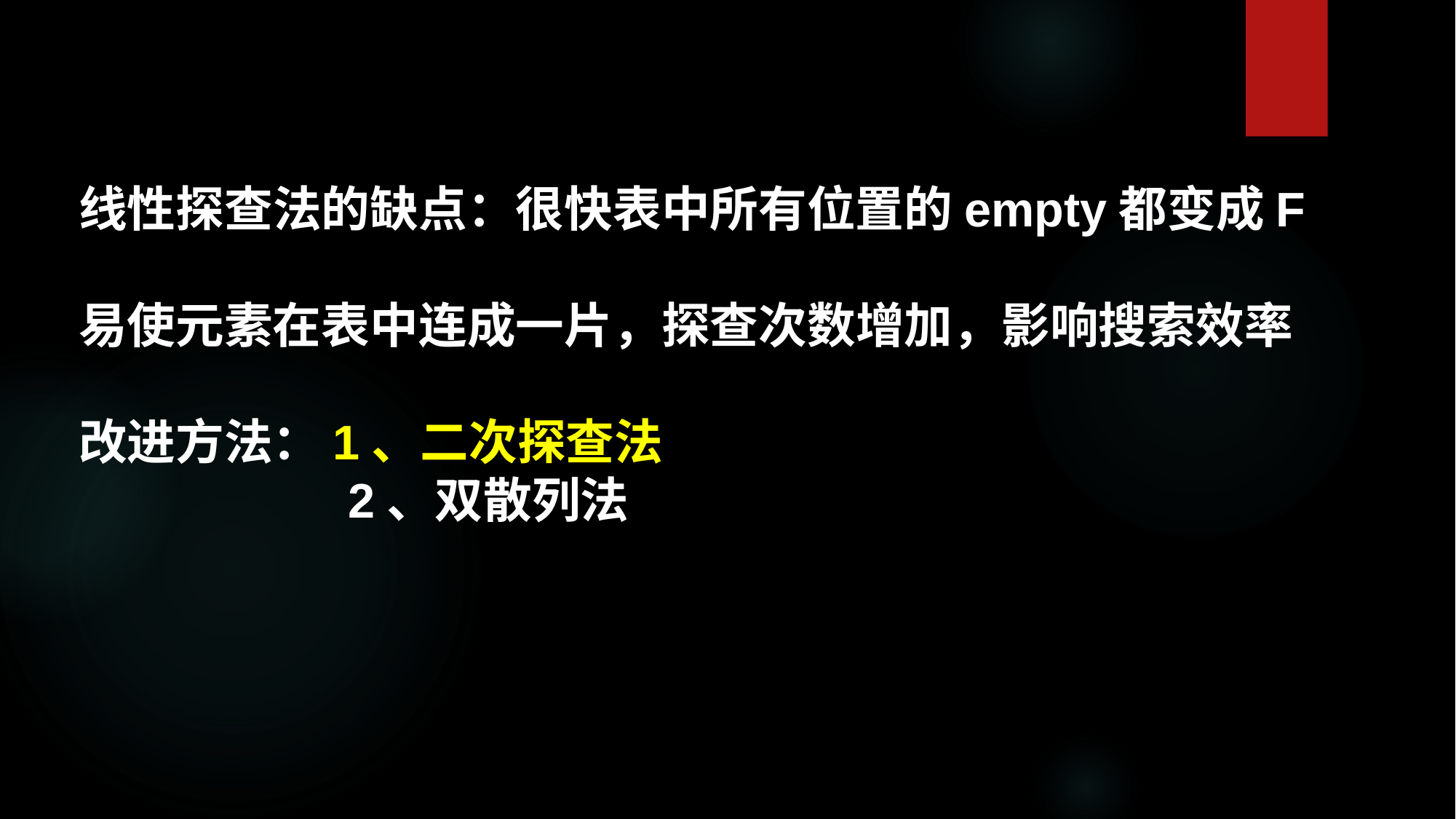

线性探查法的缺点：很快表中所有位置的empty都变成F

易使元素在表中连成一片，探查次数增加，影响搜索效率

改进方法：1、二次探查法
                    2、双散列法